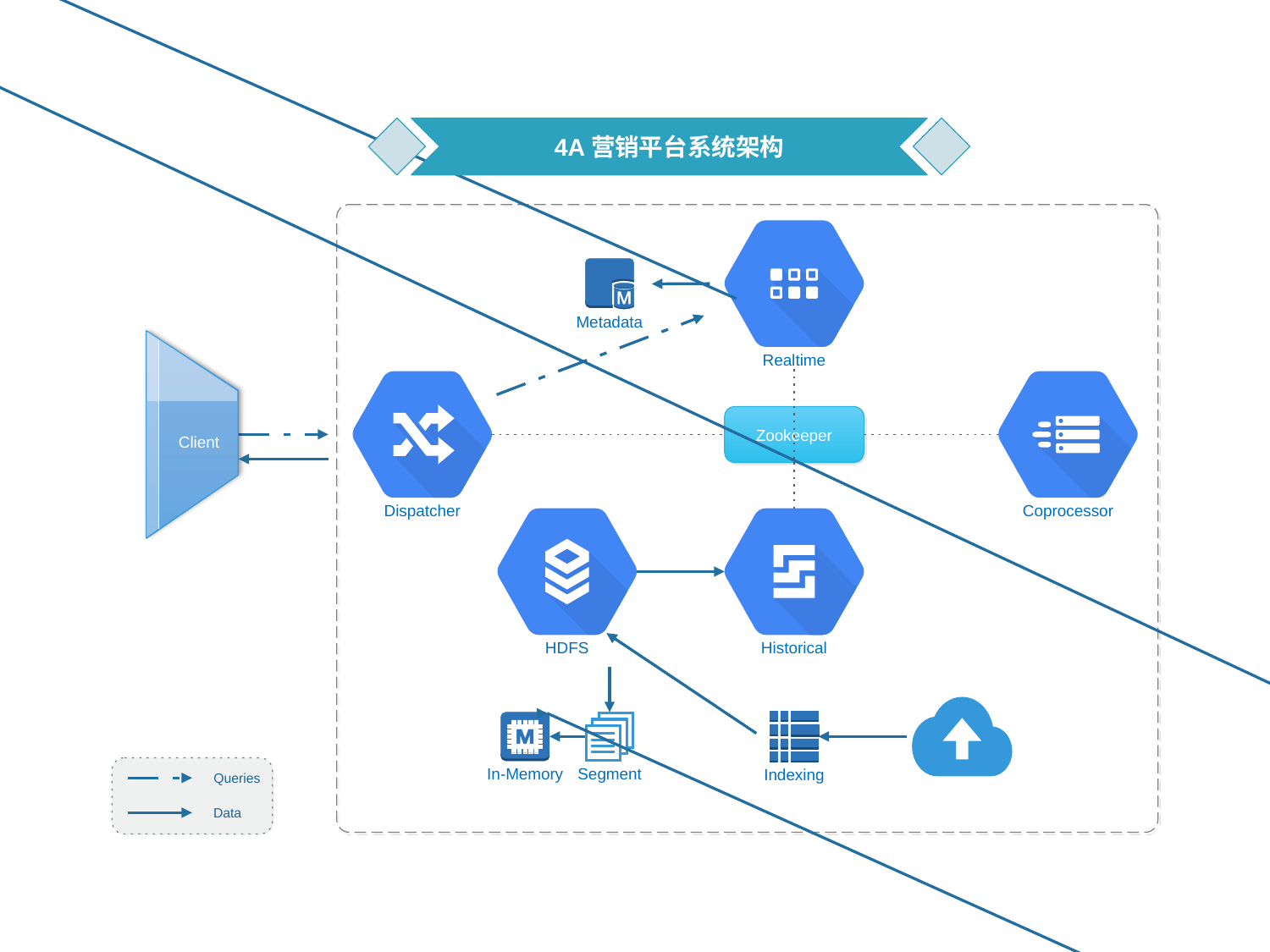

4A营销平台系统架构

Realtime

Metadata

Client

Dispatcher

Coprocessor

Zookeeper

HDFS

Historical

Indexing

In-Memory

Segment

Queries

Data